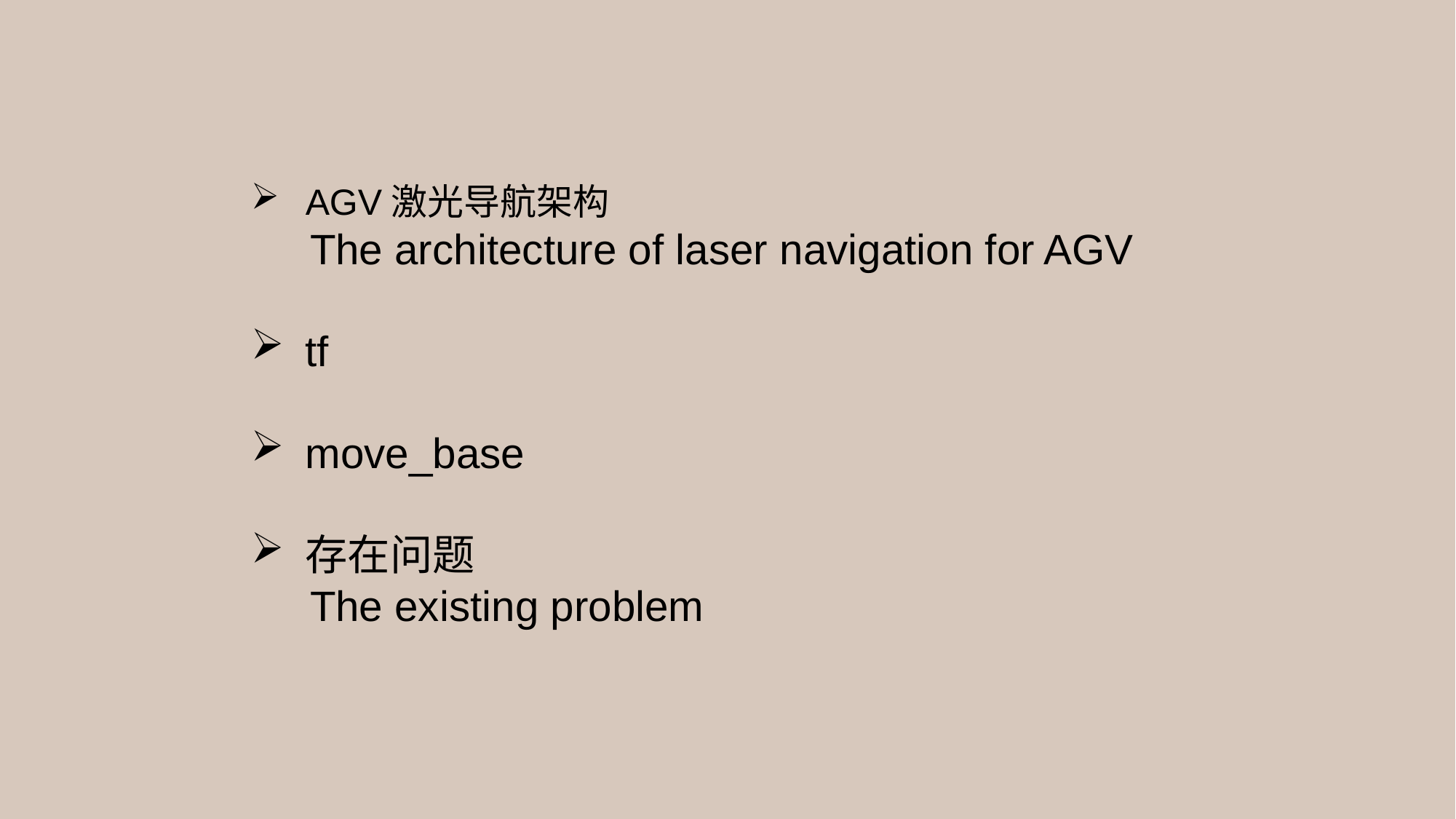

AGV激光导航架构
     The architecture of laser navigation for AGV

tf

move_base

存在问题
     The existing problem
#